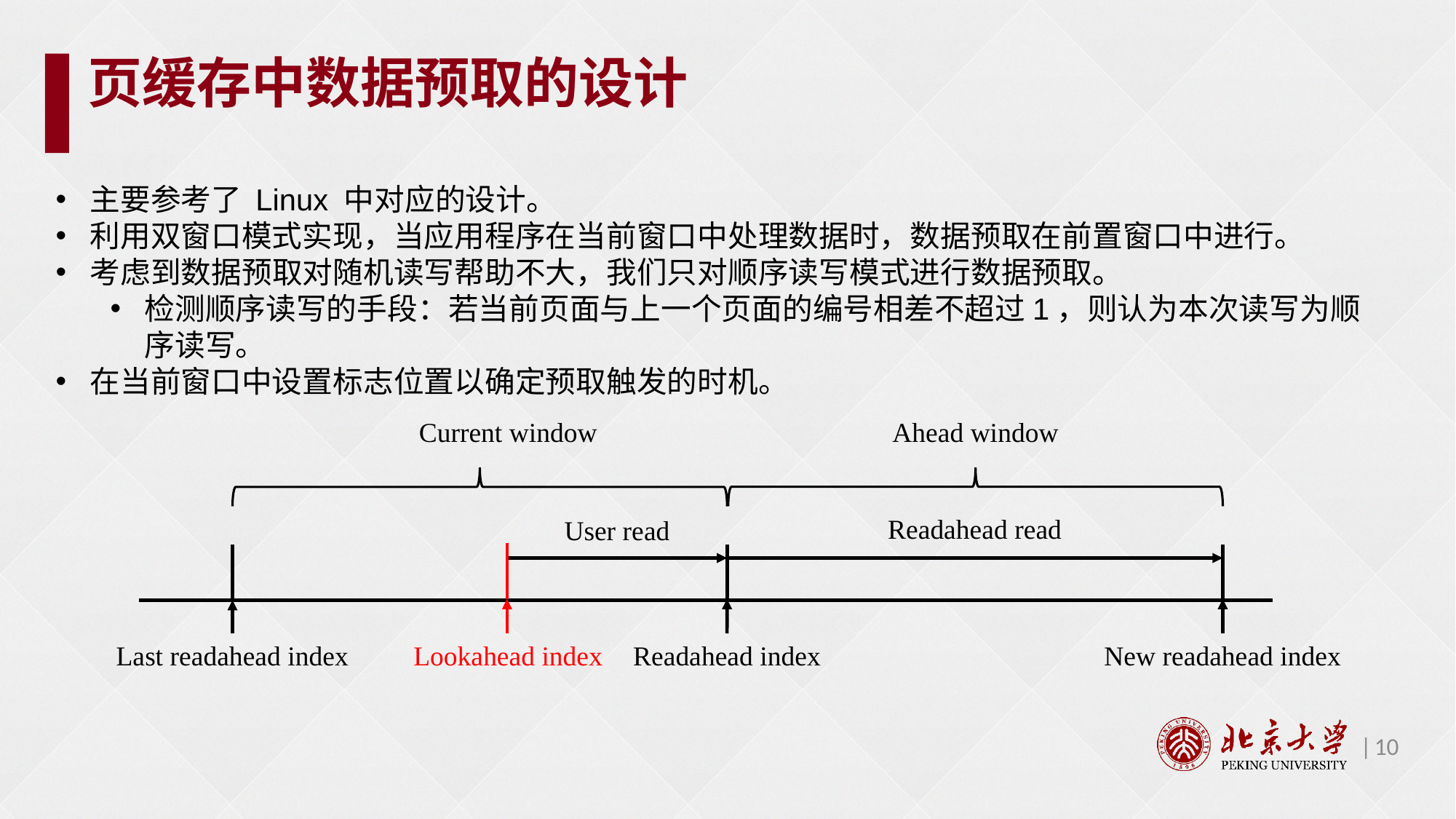

页缓存中数据预取的设计

主要参考了 Linux 中对应的设计。
利用双窗口模式实现，当应用程序在当前窗口中处理数据时，数据预取在前置窗口中进行。
考虑到数据预取对随机读写帮助不大，我们只对顺序读写模式进行数据预取。
检测顺序读写的手段：若当前页面与上一个页面的编号相差不超过1，则认为本次读写为顺序读写。
在当前窗口中设置标志位置以确定预取触发的时机。

Current window
Ahead window
Readahead read
User read
Last readahead index
Lookahead index
Readahead index
New readahead index
10